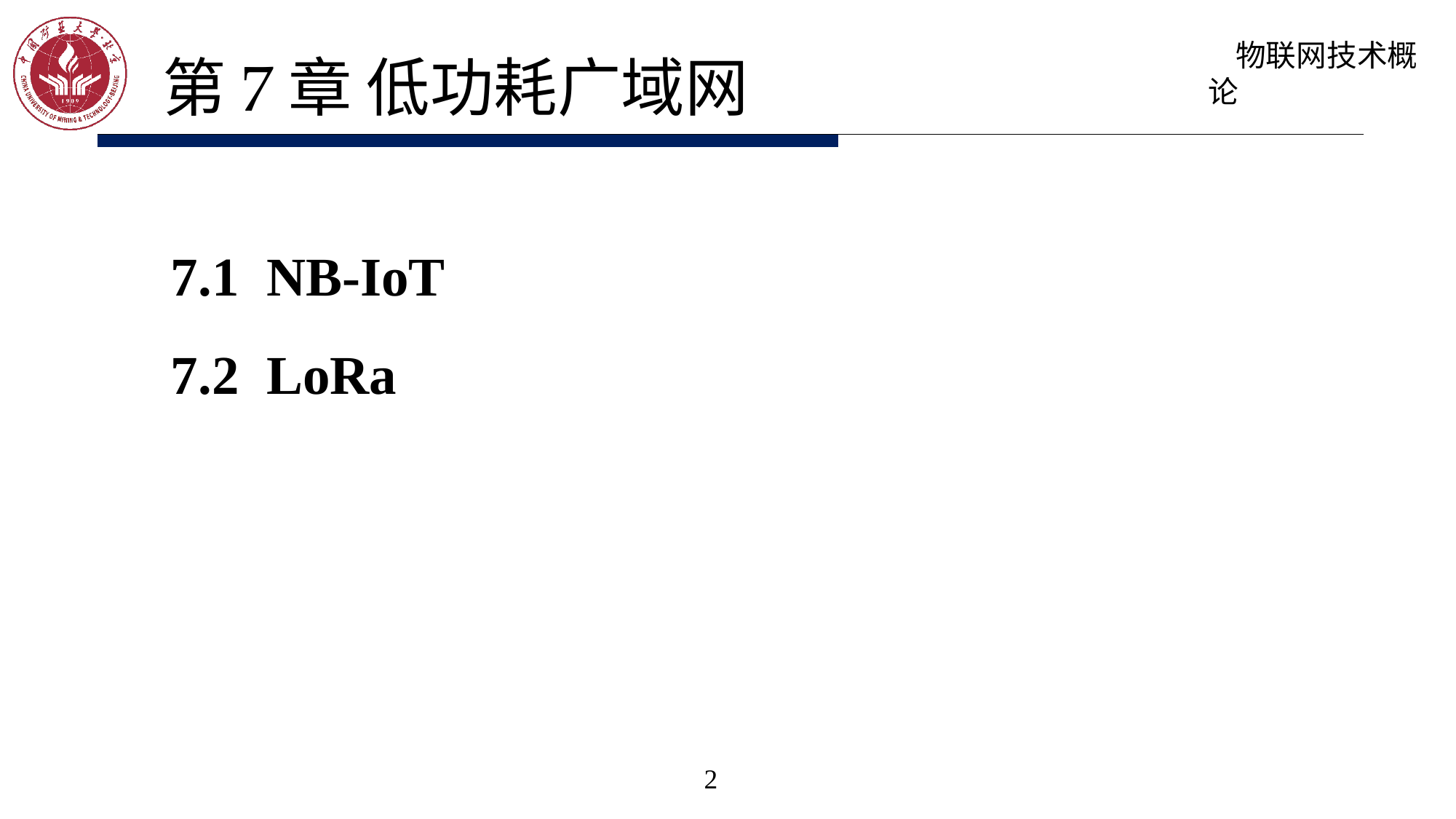

第7章 低功耗广域网
7.1  NB-IoT
7.2  LoRa
2